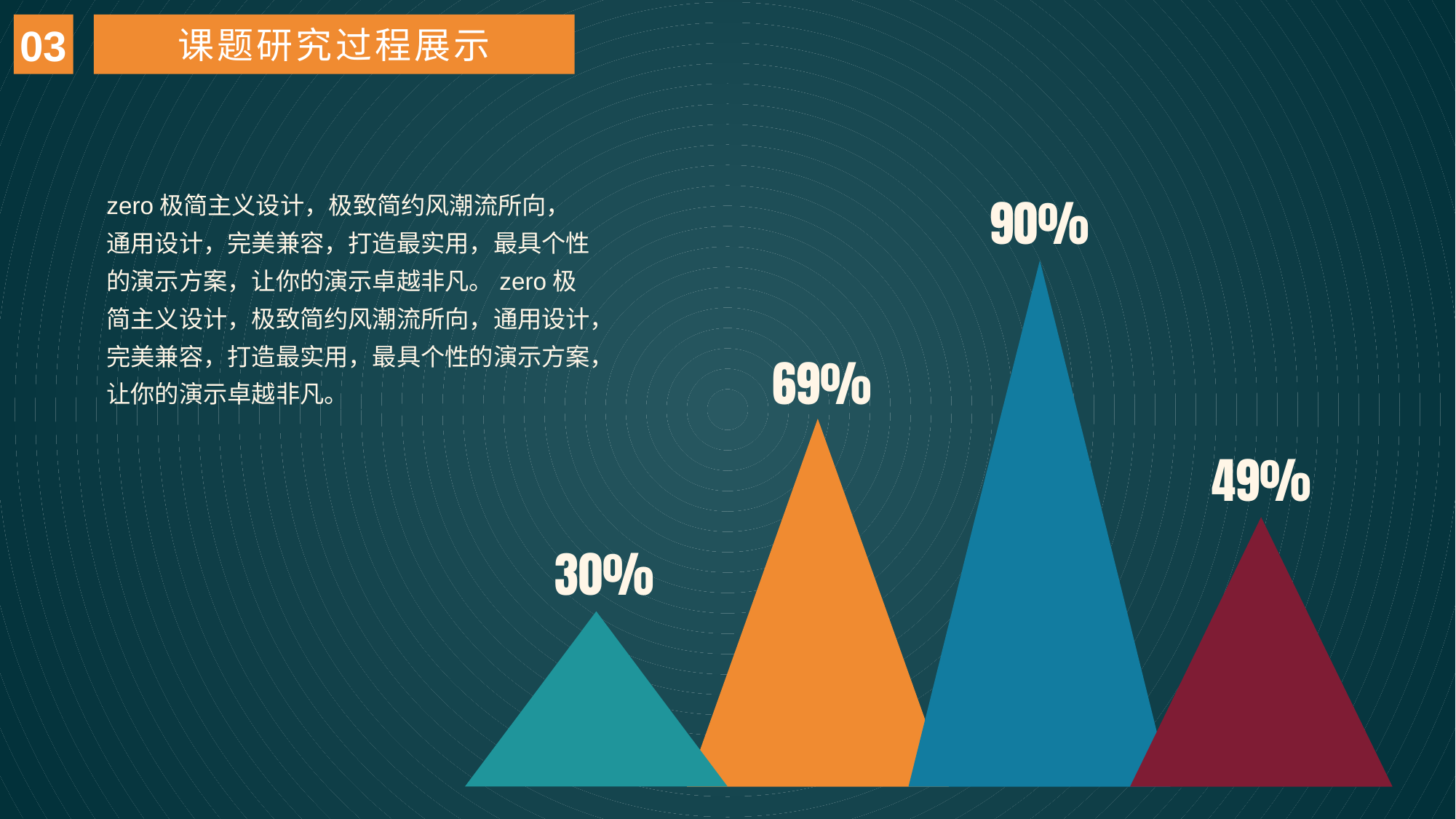

03
课题研究过程展示
zero极简主义设计，极致简约风潮流所向，通用设计，完美兼容，打造最实用，最具个性的演示方案，让你的演示卓越非凡。zero极简主义设计，极致简约风潮流所向，通用设计，完美兼容，打造最实用，最具个性的演示方案，让你的演示卓越非凡。
90%

69%

49%

30%